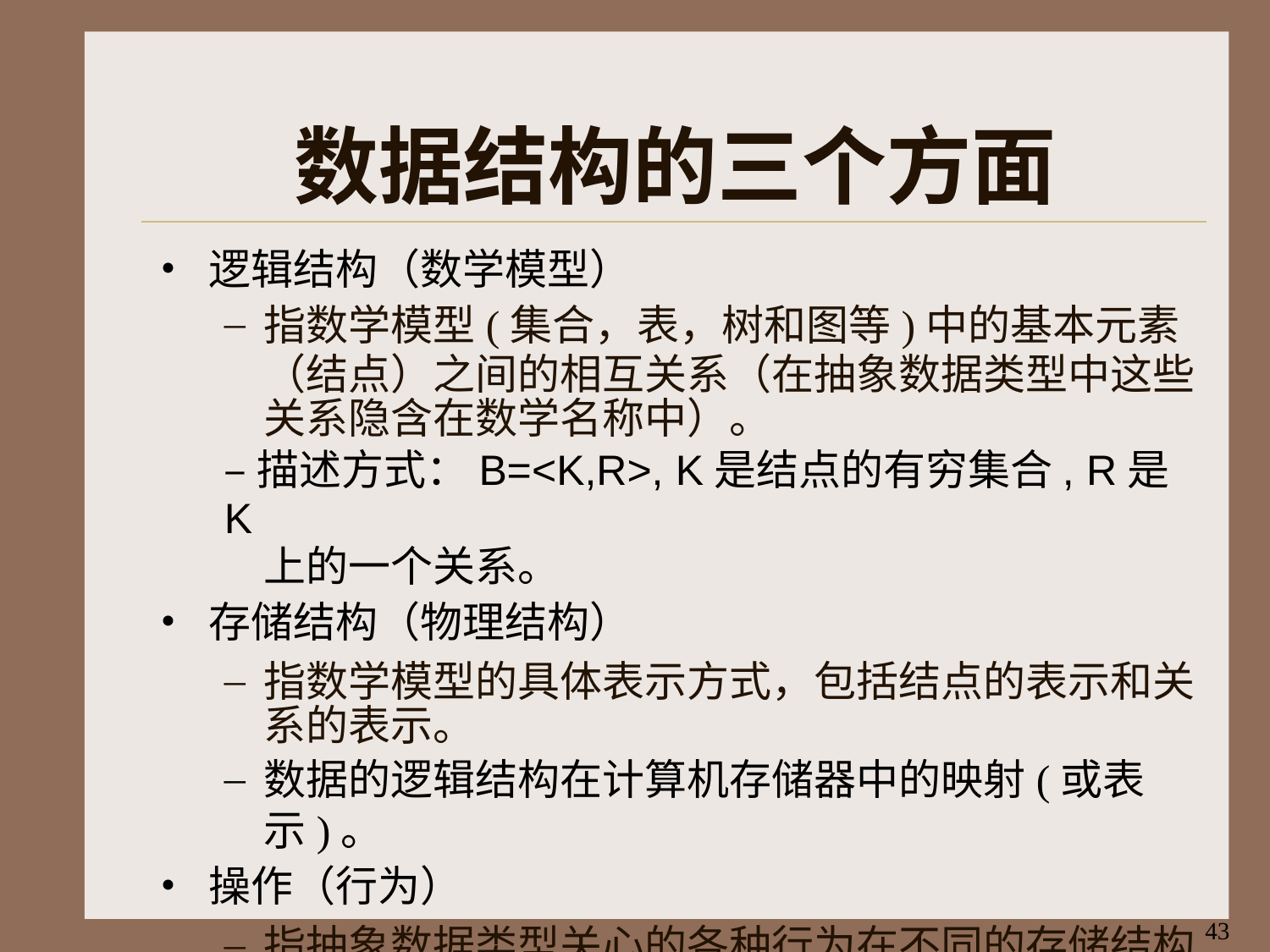

# 数据结构的三个方面

逻辑结构（数学模型）
指数学模型(集合，表，树和图等)中的基本元素
（结点）之间的相互关系（在抽象数据类型中这些 关系隐含在数学名称中）。
–描述方式：B=<K,R>, K是结点的有穷集合, R是K
上的一个关系。
存储结构（物理结构）
指数学模型的具体表示方式，包括结点的表示和关 系的表示。
数据的逻辑结构在计算机存储器中的映射(或表示)。
操作（行为）
指抽象数据类型关心的各种行为在不同的存储结构 上的具体实现(算法或程序)。
43